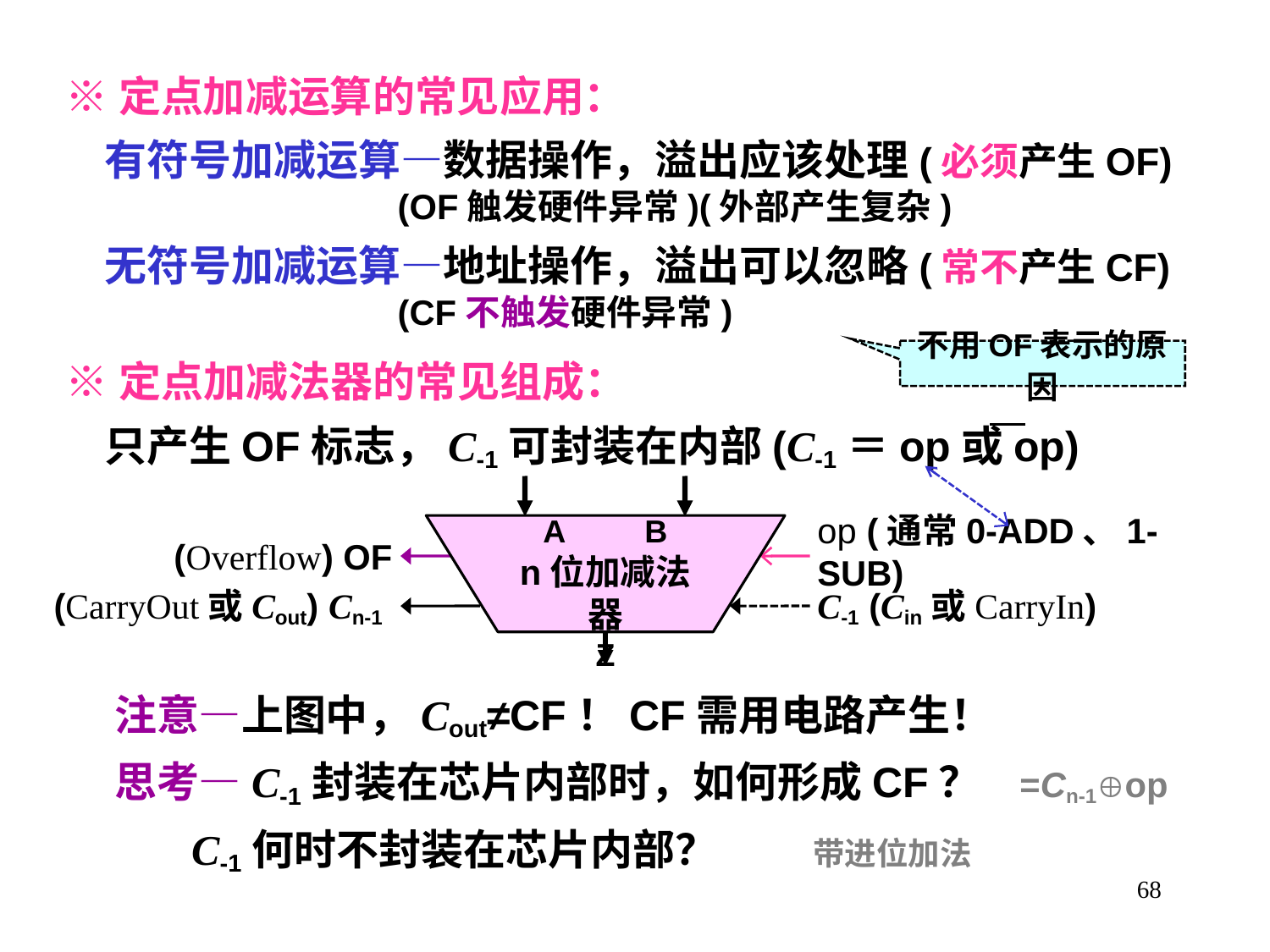

※定点加减运算的常见应用：
      有符号加减运算—数据操作，溢出应该处理(必须产生OF)
                                     (OF触发硬件异常)(外部产生复杂)
      无符号加减运算—地址操作，溢出可以忽略(常不产生CF)
                                     (CF不触发硬件异常)
   ※定点加减法器的常见组成：
      只产生OF标志，C-1可封装在内部(C-1＝op或op)
不用OF表示的原因

A         B
n位加减法器
Z
op (通常0-ADD、1-SUB)
(Overflow) OF

(CarryOut或Cout) Cn-1
C-1 (Cin或CarryIn)

       注意—上图中，Cout≠CF！CF需用电路产生！
       思考—C-1封装在芯片内部时，如何形成CF？   =Cn-1⊕op
             C-1何时不封装在芯片内部？          带进位加法
68